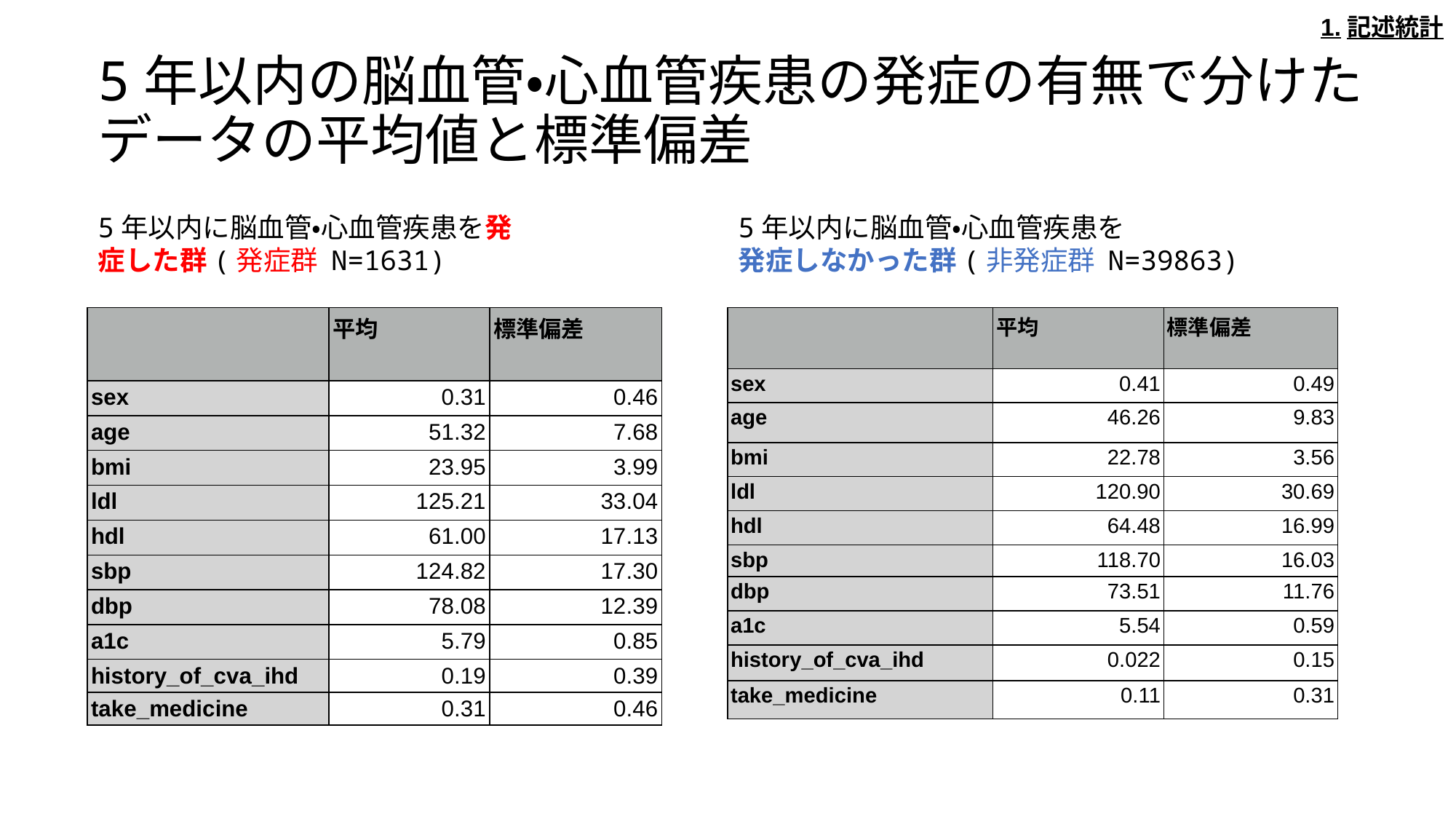

1.記述統計
# 5年以内の脳血管・心血管疾患の発症の有無で分けたデータの平均値と標準偏差
5年以内に脳血管・心血管疾患を
発症しなかった群(非発症群 N=39863)
5年以内に脳血管・心血管疾患を発症した群(発症群 N=1631)
|  | 平均 | 標準偏差 |
| --- | --- | --- |
| sex | 0.41 | 0.49 |
| age | 46.26 | 9.83 |
| bmi | 22.78 | 3.56 |
| ldl | 120.90 | 30.69 |
| hdl | 64.48 | 16.99 |
| sbp | 118.70 | 16.03 |
| dbp | 73.51 | 11.76 |
| a1c | 5.54 | 0.59 |
| history\_of\_cva\_ihd | 0.022 | 0.15 |
| take\_medicine | 0.11 | 0.31 |
|  | 平均 | 標準偏差 |
| --- | --- | --- |
| sex | 0.31 | 0.46 |
| age | 51.32 | 7.68 |
| bmi | 23.95 | 3.99 |
| ldl | 125.21 | 33.04 |
| hdl | 61.00 | 17.13 |
| sbp | 124.82 | 17.30 |
| dbp | 78.08 | 12.39 |
| a1c | 5.79 | 0.85 |
| history\_of\_cva\_ihd | 0.19 | 0.39 |
| take\_medicine | 0.31 | 0.46 |